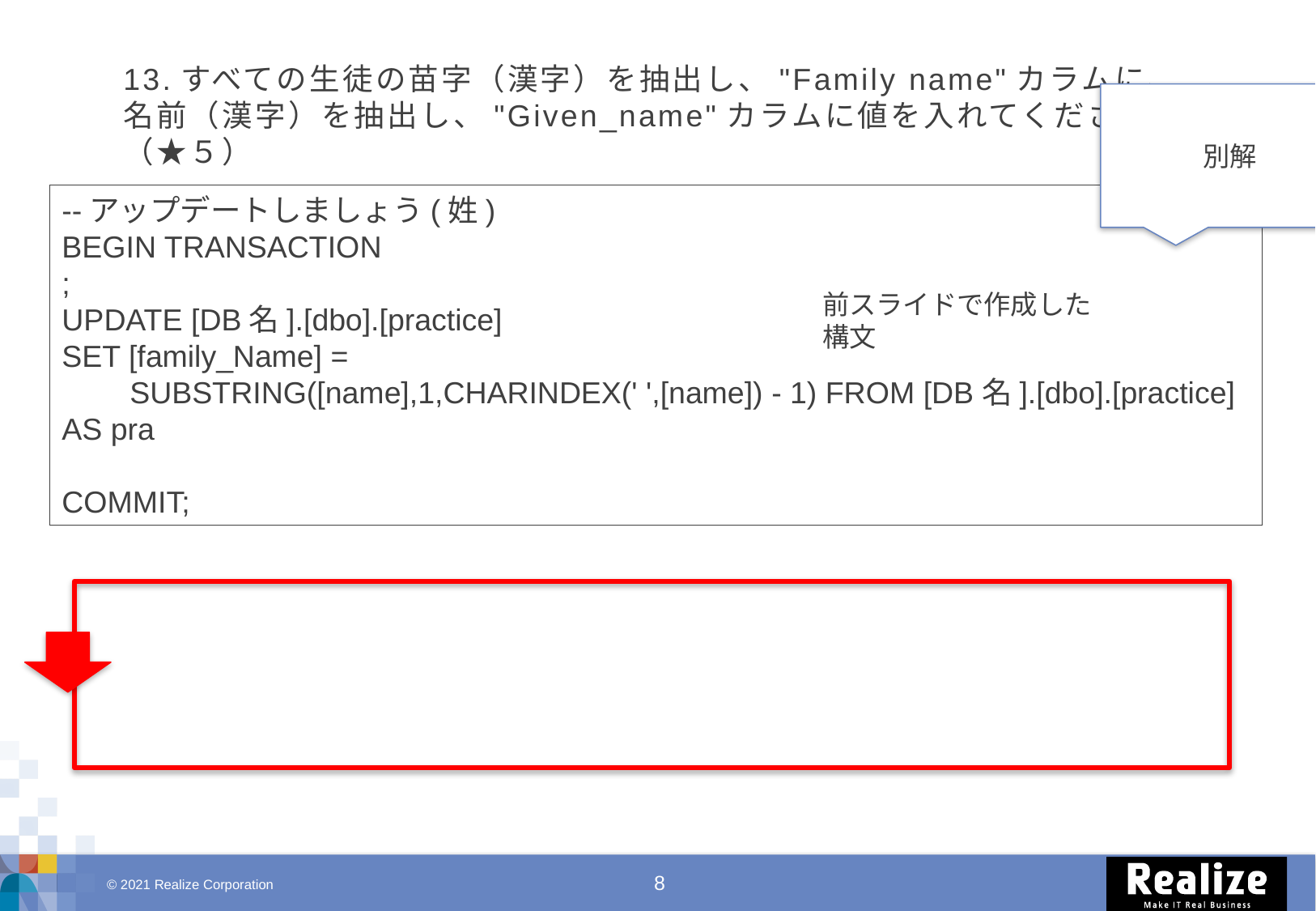

# 13.すべての生徒の苗字（漢字）を抽出し、"Family name"カラムに、 名前（漢字）を抽出し、"Given_name"カラムに値を入れてください。（★５）
別解
--アップデートしましょう(姓)
BEGIN TRANSACTION
;
UPDATE [DB名].[dbo].[practice]
SET [family_Name] =
　　SUBSTRING([name],1,CHARINDEX(' ',[name]) - 1) FROM [DB名].[dbo].[practice] AS pra

COMMIT;
前スライドで作成した構文